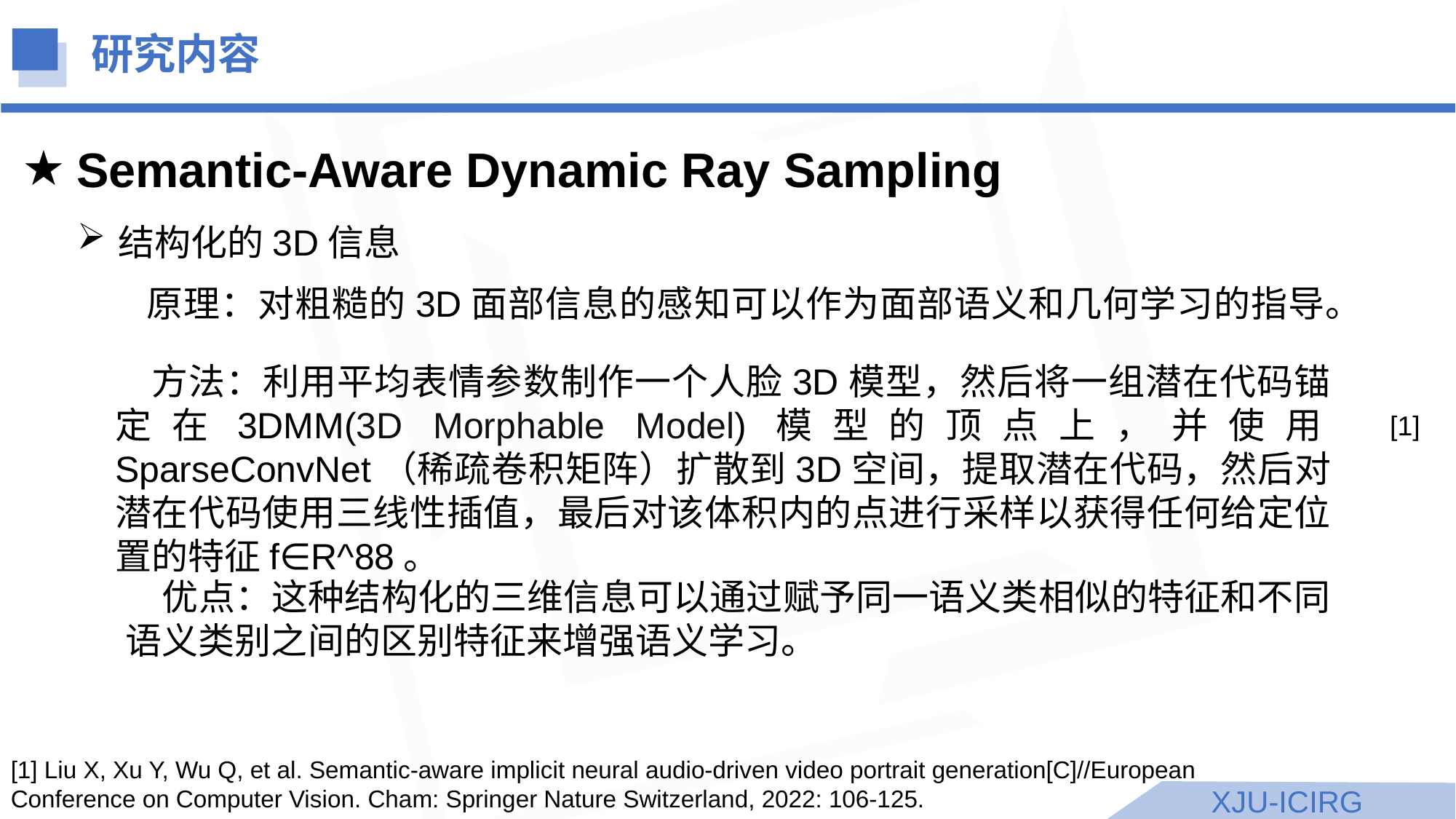

研究内容

Semantic-Aware Dynamic Ray Sampling
结构化的3D信息
原理：对粗糙的3D面部信息的感知可以作为面部语义和几何学习的指导。
方法：利用平均表情参数制作一个人脸3D模型，然后将一组潜在代码锚定在3DMM(3D Morphable Model)模型的顶点上，并使用SparseConvNet（稀疏卷积矩阵）扩散到3D空间，提取潜在代码，然后对潜在代码使用三线性插值，最后对该体积内的点进行采样以获得任何给定位置的特征f∈R^88。
[1]
优点：这种结构化的三维信息可以通过赋予同一语义类相似的特征和不同语义类别之间的区别特征来增强语义学习。
[1] Liu X, Xu Y, Wu Q, et al. Semantic-aware implicit neural audio-driven video portrait generation[C]//European Conference on Computer Vision. Cham: Springer Nature Switzerland, 2022: 106-125.
XJU-ICIRG